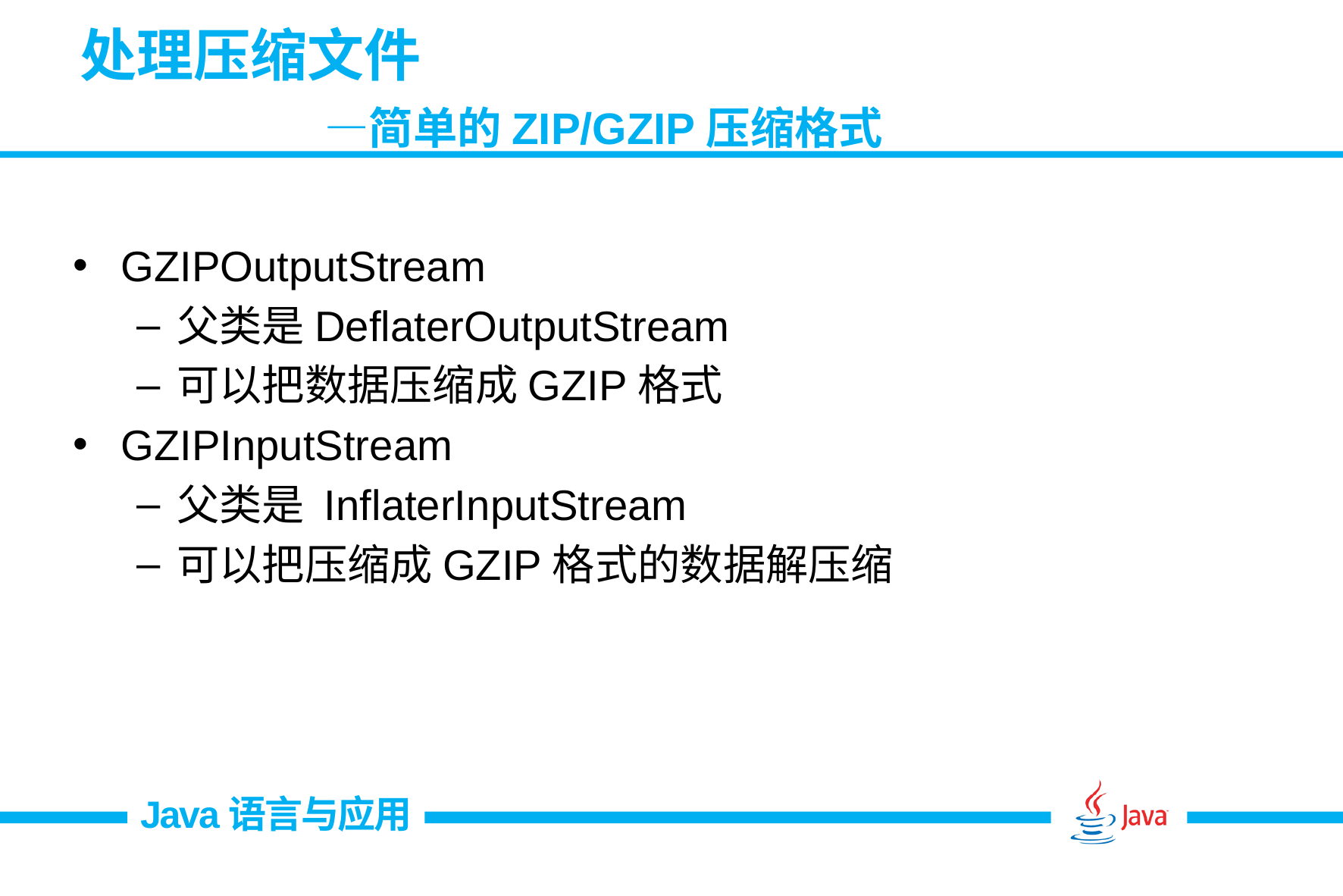

# 处理压缩文件 —简单的ZIP/GZIP压缩格式

GZIPOutputStream
父类是DeflaterOutputStream
可以把数据压缩成GZIP格式
GZIPInputStream
父类是 InflaterInputStream
可以把压缩成GZIP格式的数据解压缩
34